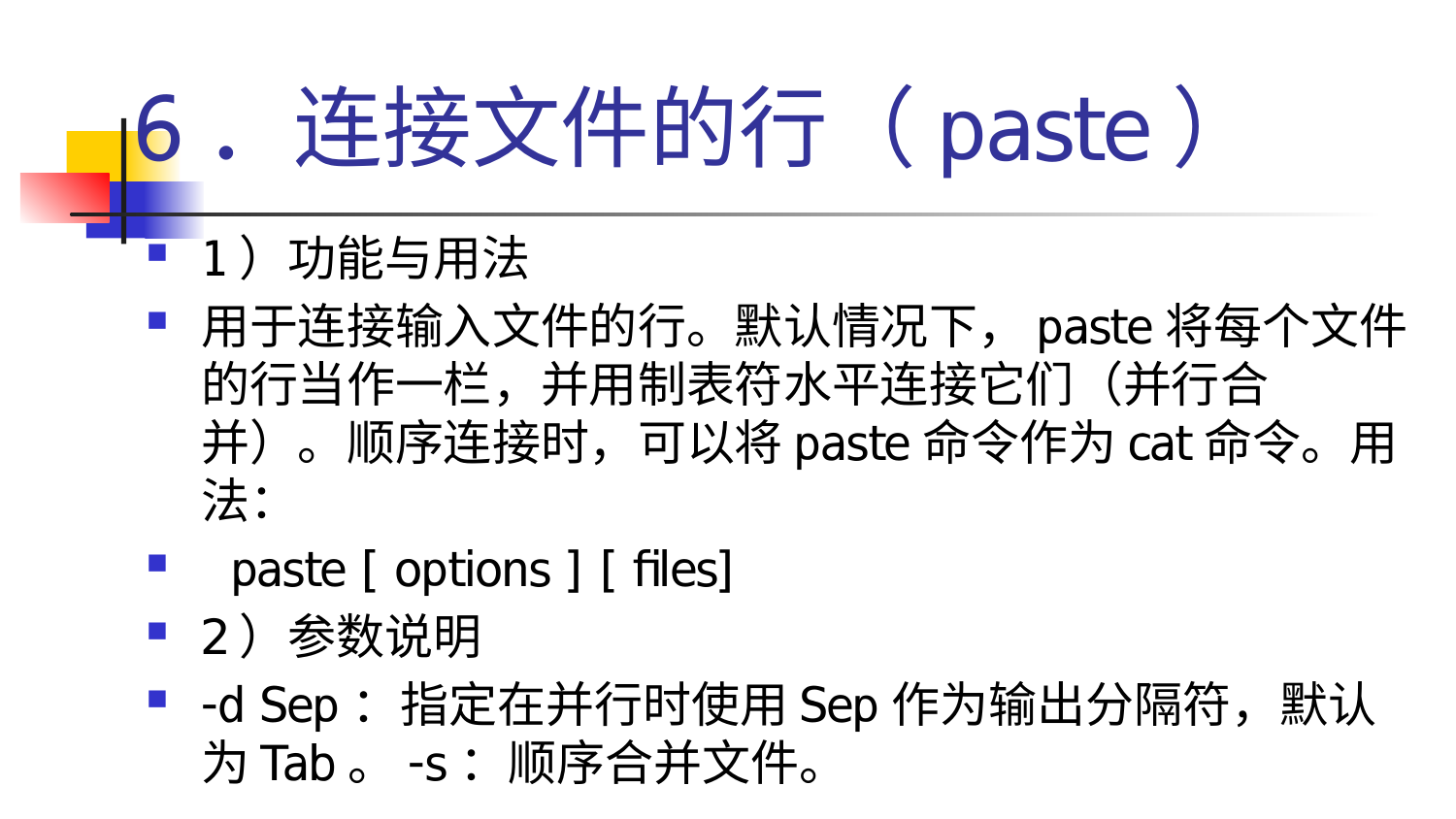

# 6．连接文件的行（paste）
1）功能与用法
用于连接输入文件的行。默认情况下，paste将每个文件的行当作一栏，并用制表符水平连接它们（并行合并）。顺序连接时，可以将paste命令作为cat命令。用法：
  paste [ options ] [ files]
2）参数说明
-d Sep：指定在并行时使用Sep作为输出分隔符，默认为Tab。-s：顺序合并文件。